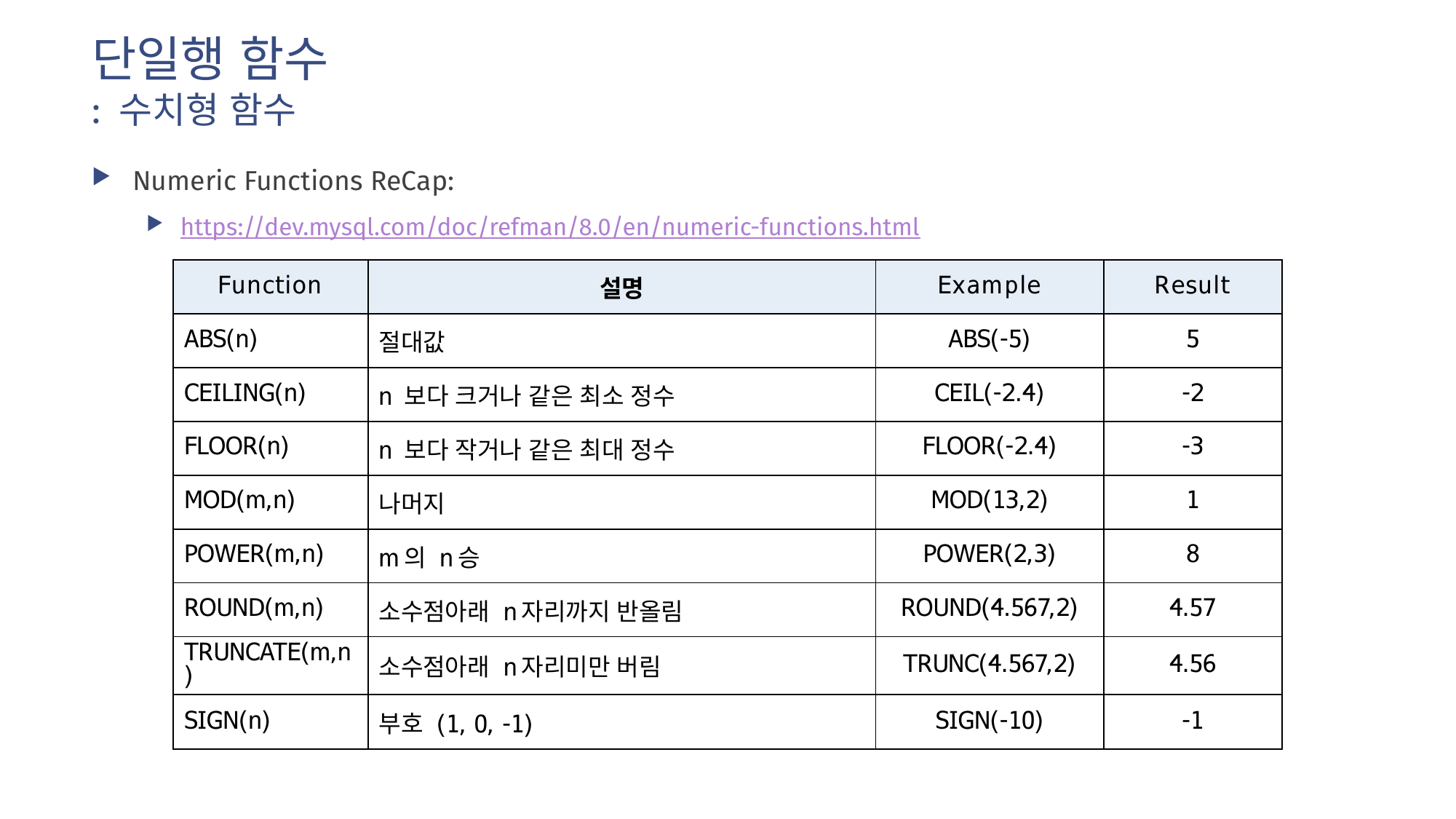

# 단일행 함수 : 수치형 함수
Numeric Functions ReCap:
https://dev.mysql.com/doc/refman/8.0/en/numeric-functions.html

| Function | 설명 | Example | Result |
| --- | --- | --- | --- |
| ABS(n) | 절대값 | ABS(-5) | 5 |
| CEILING(n) | n 보다 크거나 같은 최소 정수 | CEIL(-2.4) | -2 |
| FLOOR(n) | n 보다 작거나 같은 최대 정수 | FLOOR(-2.4) | -3 |
| MOD(m,n) | 나머지 | MOD(13,2) | 1 |
| POWER(m,n) | m의 n승 | POWER(2,3) | 8 |
| ROUND(m,n) | 소수점아래 n자리까지 반올림 | ROUND(4.567,2) | 4.57 |
| TRUNCATE(m,n) | 소수점아래 n자리미만 버림 | TRUNC(4.567,2) | 4.56 |
| SIGN(n) | 부호 (1, 0, -1) | SIGN(-10) | -1 |